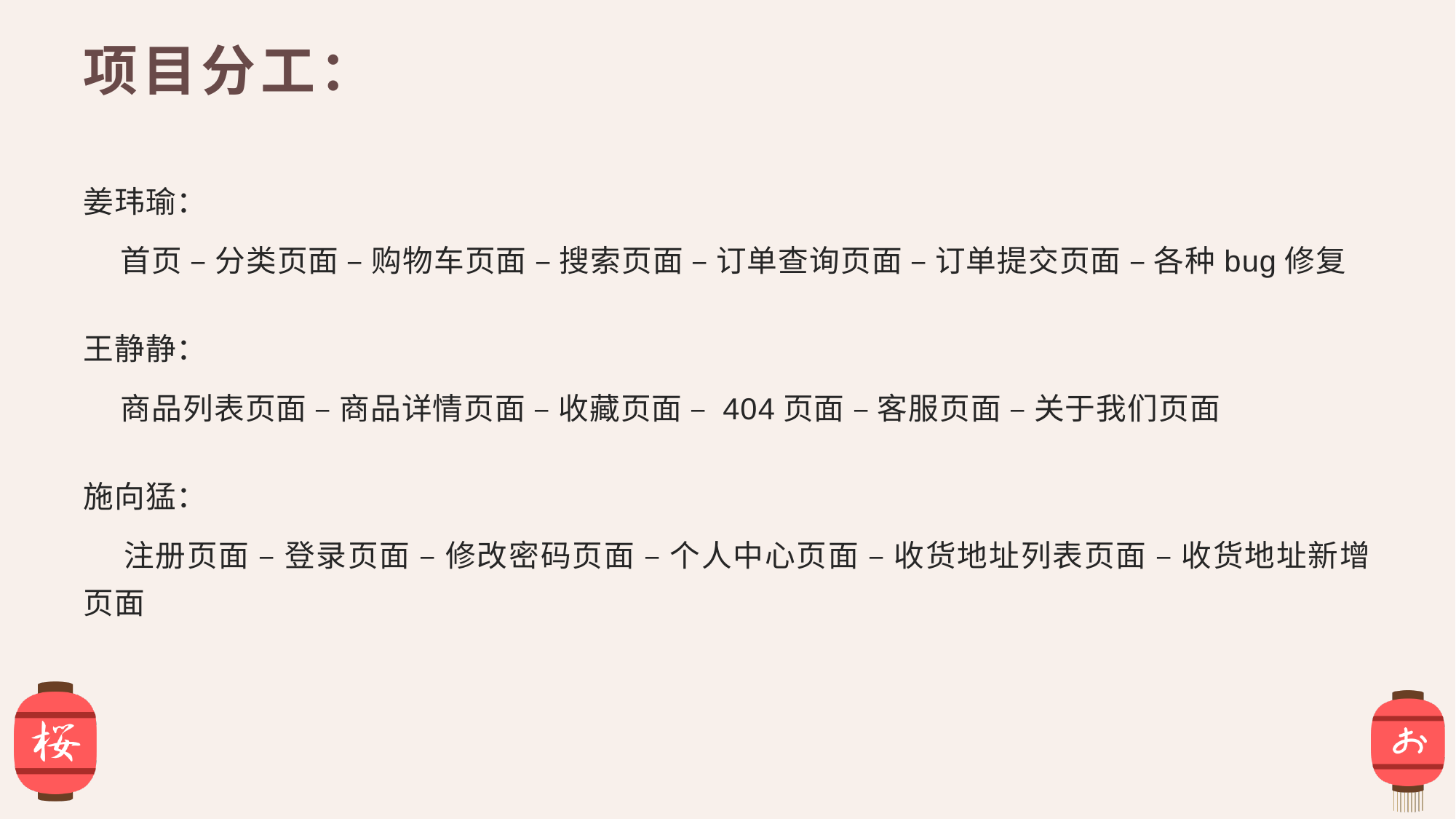

项目分工：
姜玮瑜：
    首页 – 分类页面 – 购物车页面 – 搜索页面 – 订单查询页面 – 订单提交页面 – 各种bug修复

王静静：
    商品列表页面 – 商品详情页面 – 收藏页面 – 404页面 – 客服页面 – 关于我们页面

施向猛：
    注册页面 – 登录页面 – 修改密码页面 – 个人中心页面 – 收货地址列表页面 – 收货地址新增页面